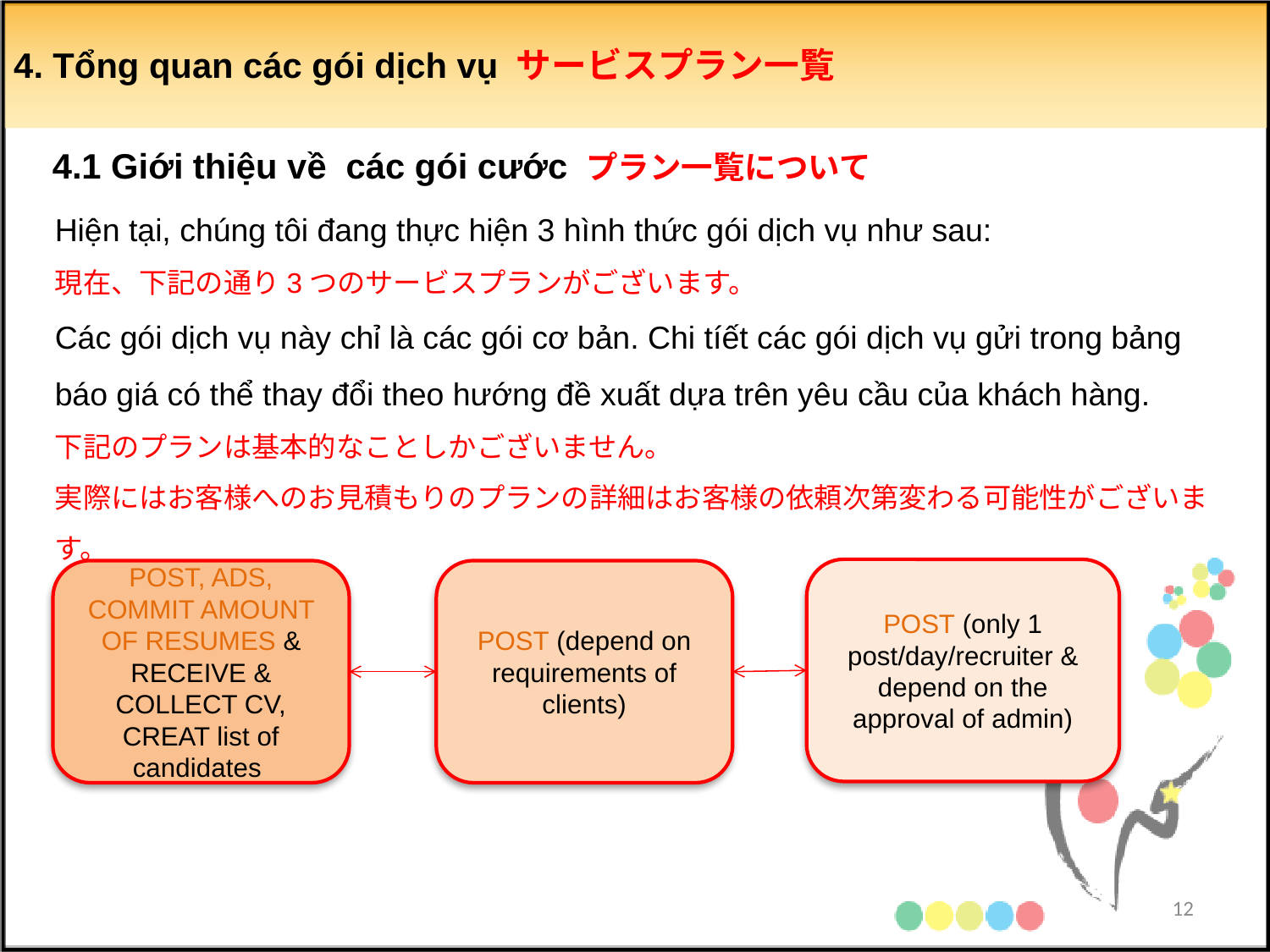

4. Tổng quan các gói dịch vụ サービスプラン一覧
4.1 Giới thiệu về  các gói cước プラン一覧について
Hiện tại, chúng tôi đang thực hiện 3 hình thức gói dịch vụ như sau:
現在、下記の通り3つのサービスプランがございます。
Các gói dịch vụ này chỉ là các gói cơ bản. Chi tíết các gói dịch vụ gửi trong bảng báo giá có thể thay đổi theo hướng đề xuất dựa trên yêu cầu của khách hàng.
下記のプランは基本的なことしかございません。
実際にはお客様へのお見積もりのプランの詳細はお客様の依頼次第変わる可能性がございます。
POST (only 1 post/day/recruiter & depend on the approval of admin)
POST, ADS, COMMIT AMOUNT OF RESUMES & RECEIVE & COLLECT CV, CREAT list of candidates
POST (depend on requirements of clients)
12